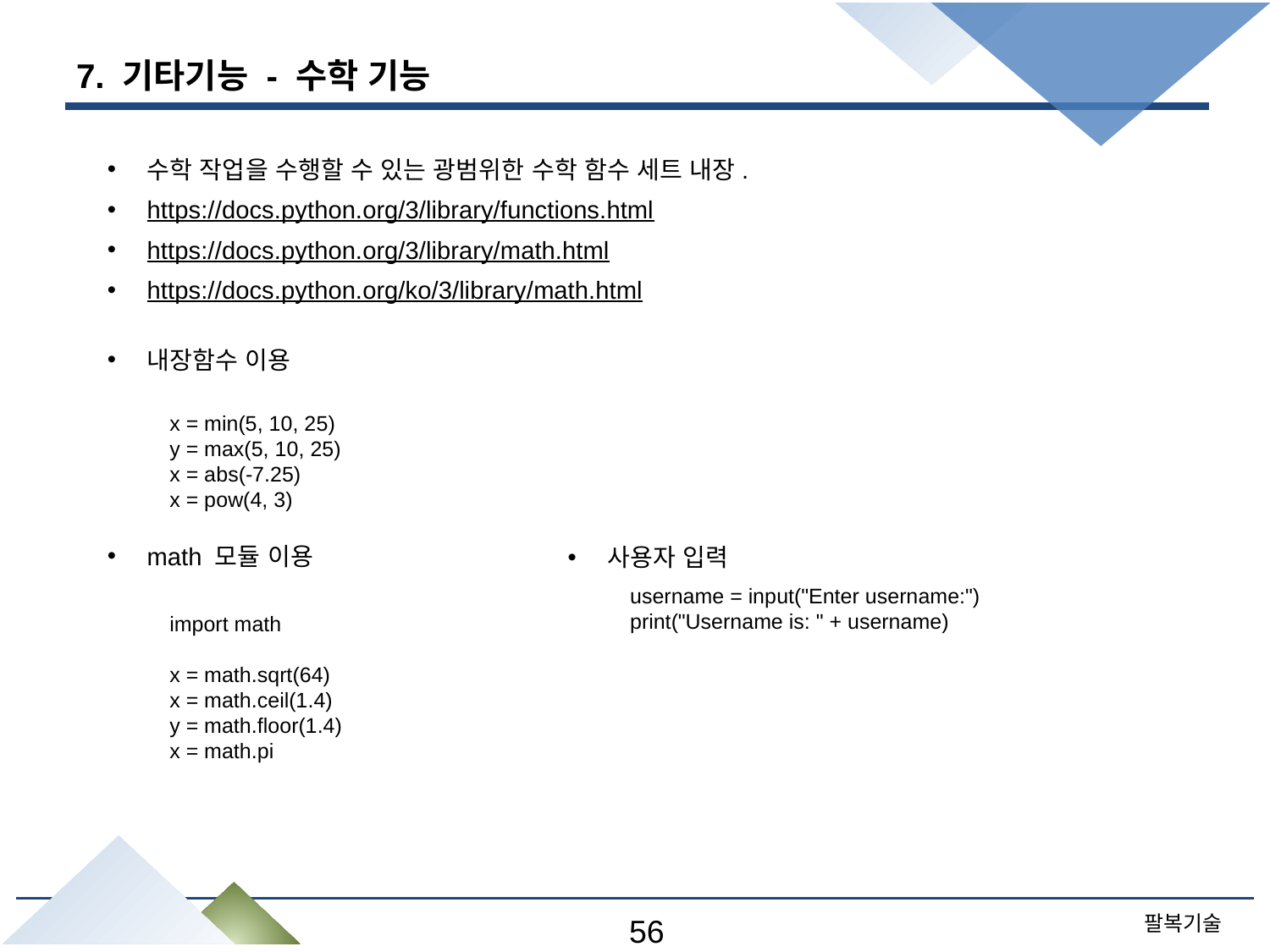

# 7. 기타기능 - 수학 기능
수학 작업을 수행할 수 있는 광범위한 수학 함수 세트 내장.
https://docs.python.org/3/library/functions.html
https://docs.python.org/3/library/math.html
https://docs.python.org/ko/3/library/math.html

내장함수 이용

x = min(5, 10, 25)
y = max(5, 10, 25)
x = abs(-7.25)
x = pow(4, 3)

math 모듈 이용

import math

x = math.sqrt(64)
x = math.ceil(1.4)
y = math.floor(1.4)
x = math.pi
사용자 입력
username = input("Enter username:")
print("Username is: " + username)
56